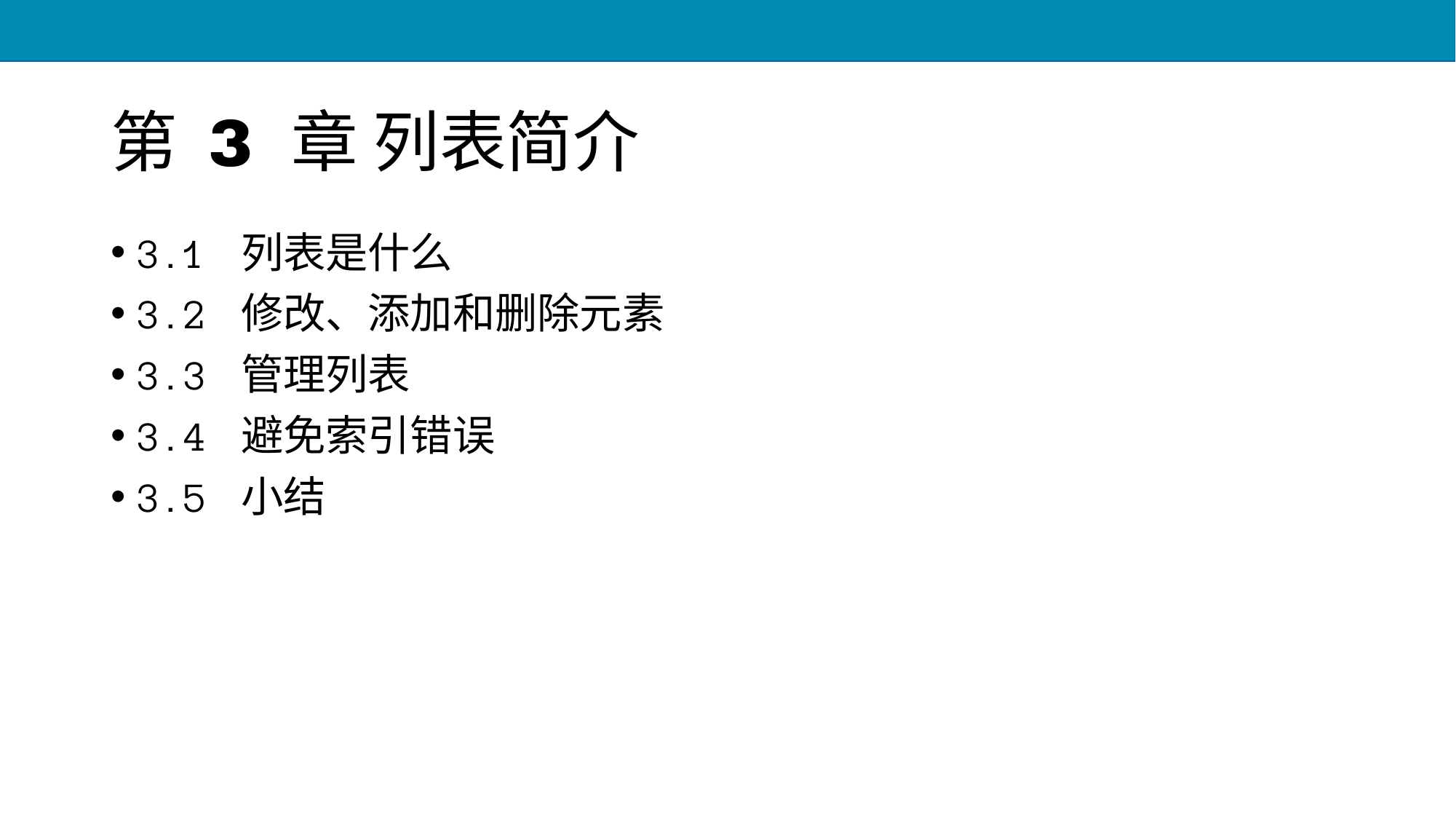

# 第 3 章 列表简介
3.1 列表是什么
3.2 修改、添加和删除元素
3.3 管理列表
3.4 避免索引错误
3.5 小结